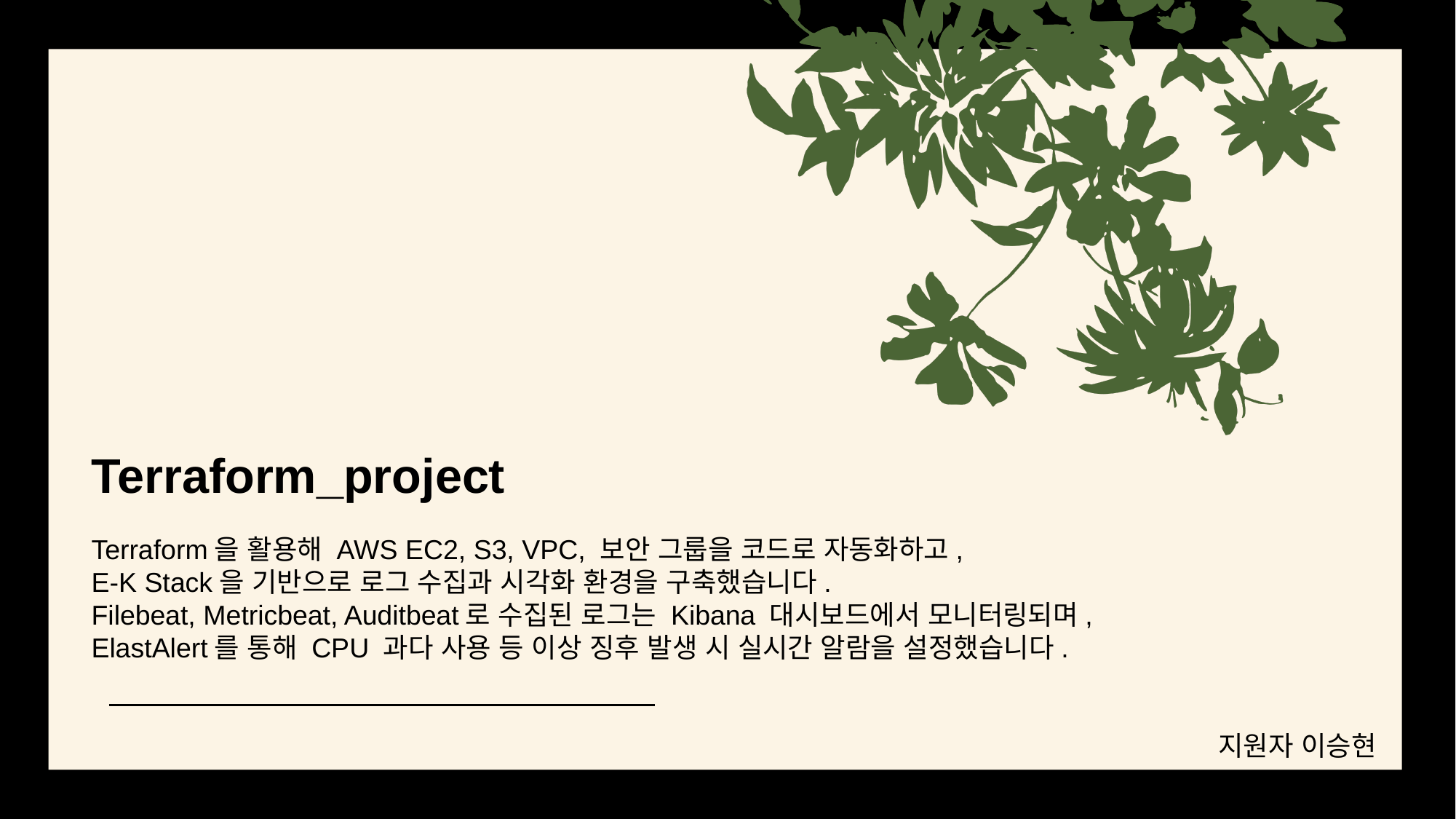

Terraform_project
Terraform을 활용해 AWS EC2, S3, VPC, 보안 그룹을 코드로 자동화하고,
E-K Stack을 기반으로 로그 수집과 시각화 환경을 구축했습니다.
Filebeat, Metricbeat, Auditbeat로 수집된 로그는 Kibana 대시보드에서 모니터링되며,
ElastAlert를 통해 CPU 과다 사용 등 이상 징후 발생 시 실시간 알람을 설정했습니다.
지원자 이승현